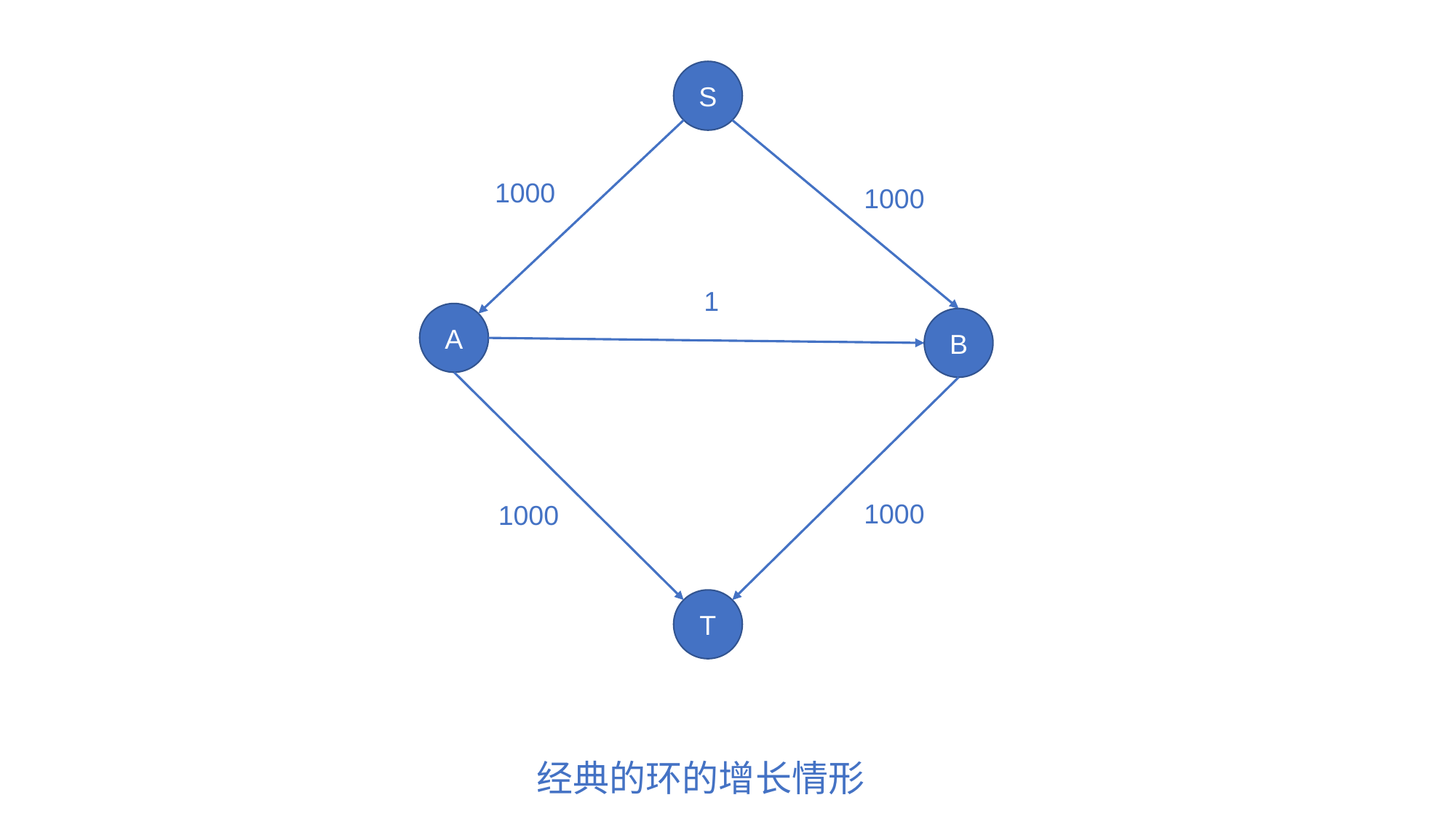

S
1000
1000
1
A
B
1000
1000
T
经典的环的增长情形